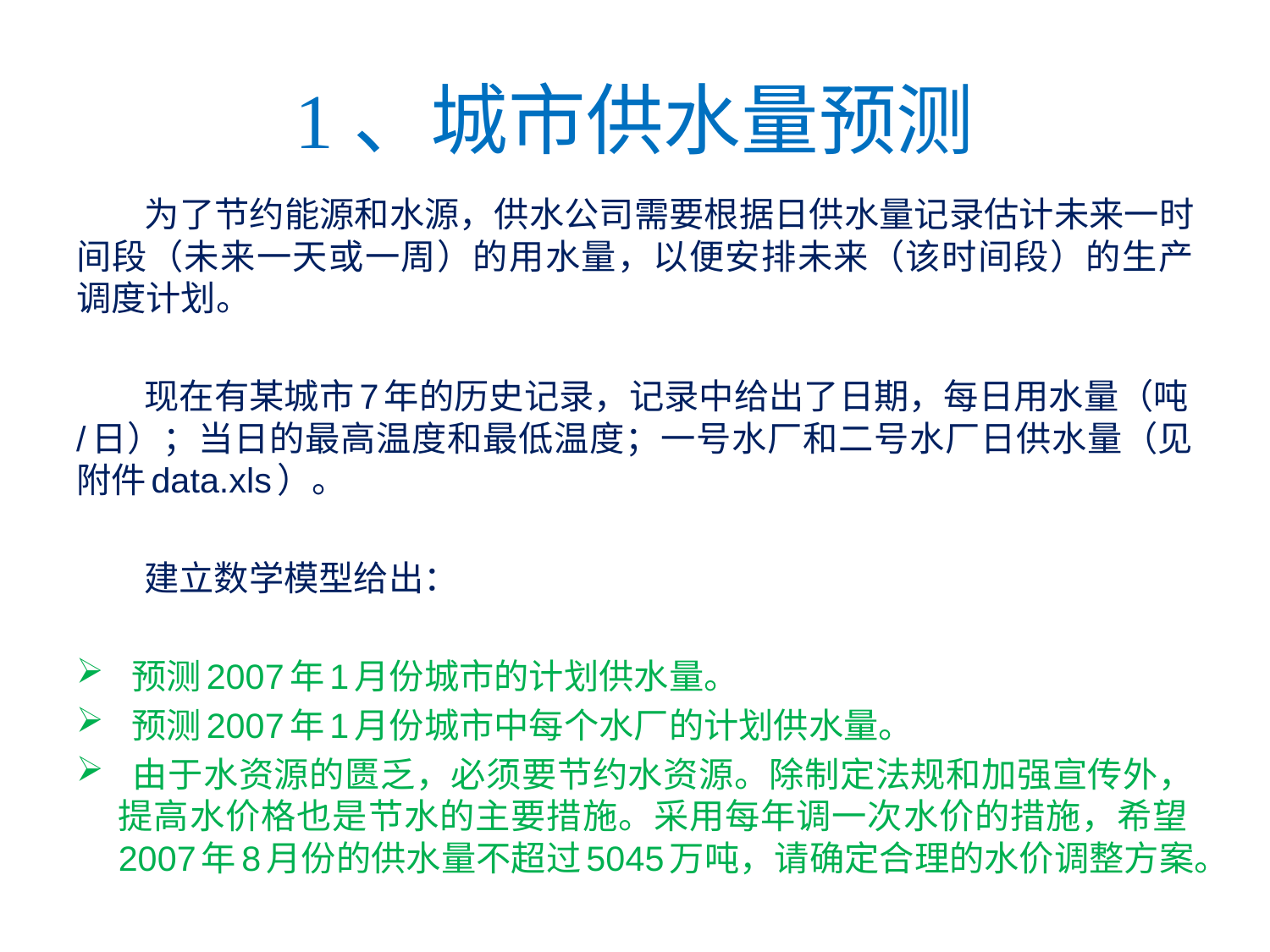

# 1、城市供水量预测
        为了节约能源和水源，供水公司需要根据日供水量记录估计未来一时间段（未来一天或一周）的用水量，以便安排未来（该时间段）的生产调度计划。

        现在有某城市7年的历史记录，记录中给出了日期，每日用水量（吨/日）；当日的最高温度和最低温度；一号水厂和二号水厂日供水量（见附件data.xls）。

        建立数学模型给出：

 预测2007年1月份城市的计划供水量。
 预测2007年1月份城市中每个水厂的计划供水量。
 由于水资源的匮乏，必须要节约水资源。除制定法规和加强宣传外，提高水价格也是节水的主要措施。采用每年调一次水价的措施，希望2007年8月份的供水量不超过5045万吨，请确定合理的水价调整方案。